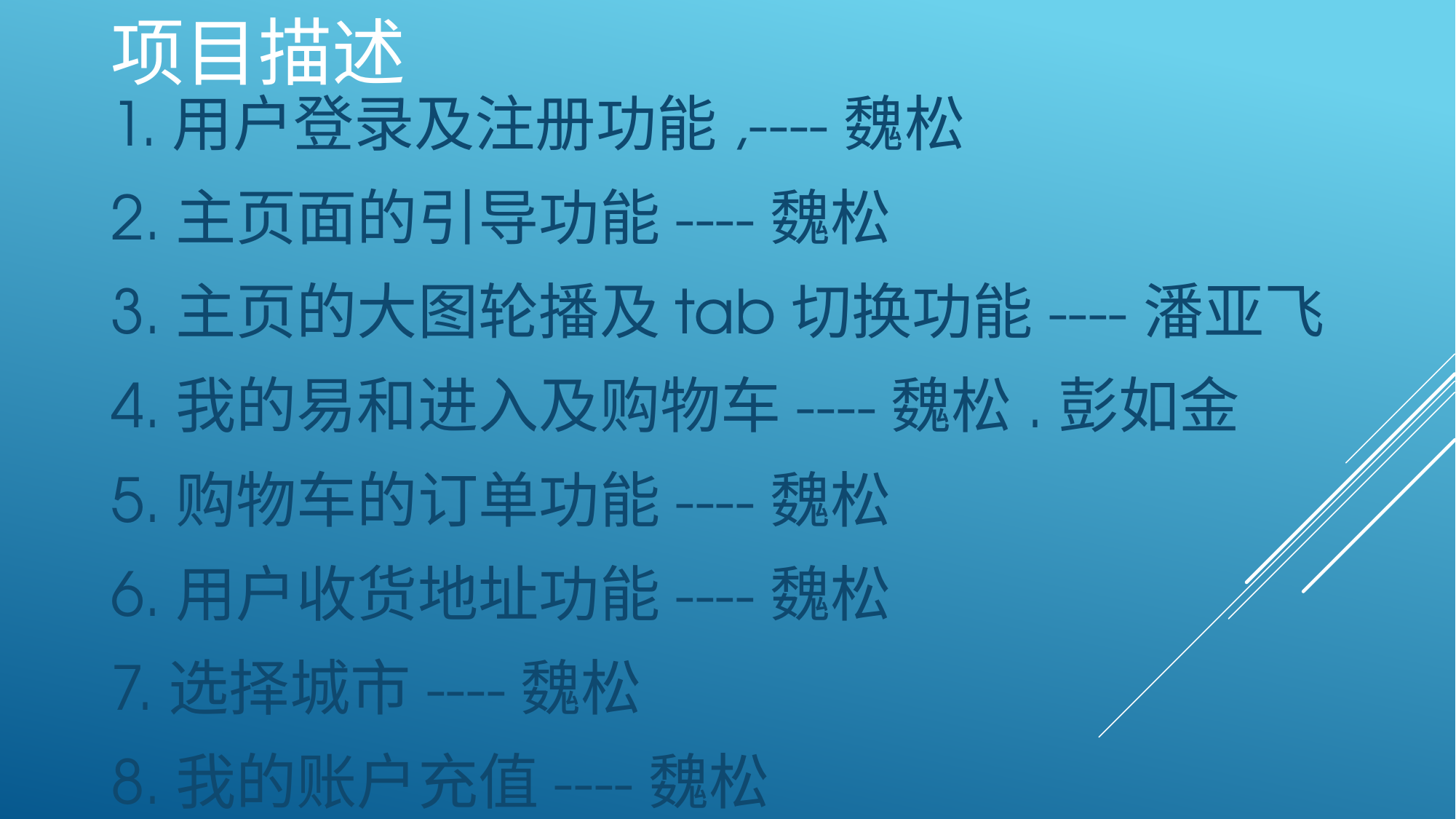

# 项目描述
1.用户登录及注册功能,----魏松
2.主页面的引导功能----魏松
3.主页的大图轮播及tab切换功能----潘亚飞
4.我的易和进入及购物车----魏松.彭如金
5.购物车的订单功能----魏松
6.用户收货地址功能----魏松
7.选择城市----魏松
8.我的账户充值----魏松